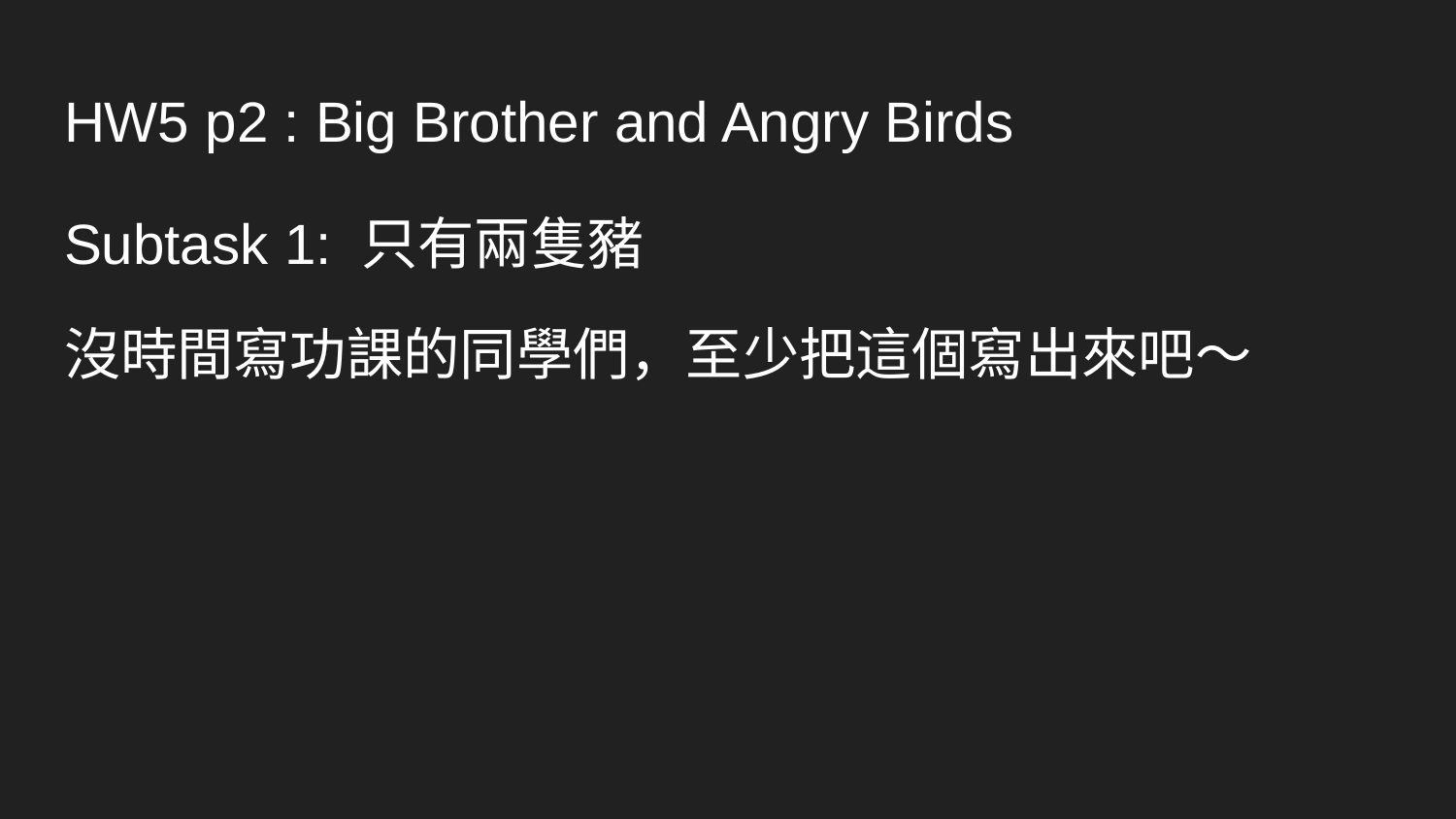

# HW5 p2 : Big Brother and Angry Birds
Subtask 1: 只有兩隻豬
沒時間寫功課的同學們，至少把這個寫出來吧～